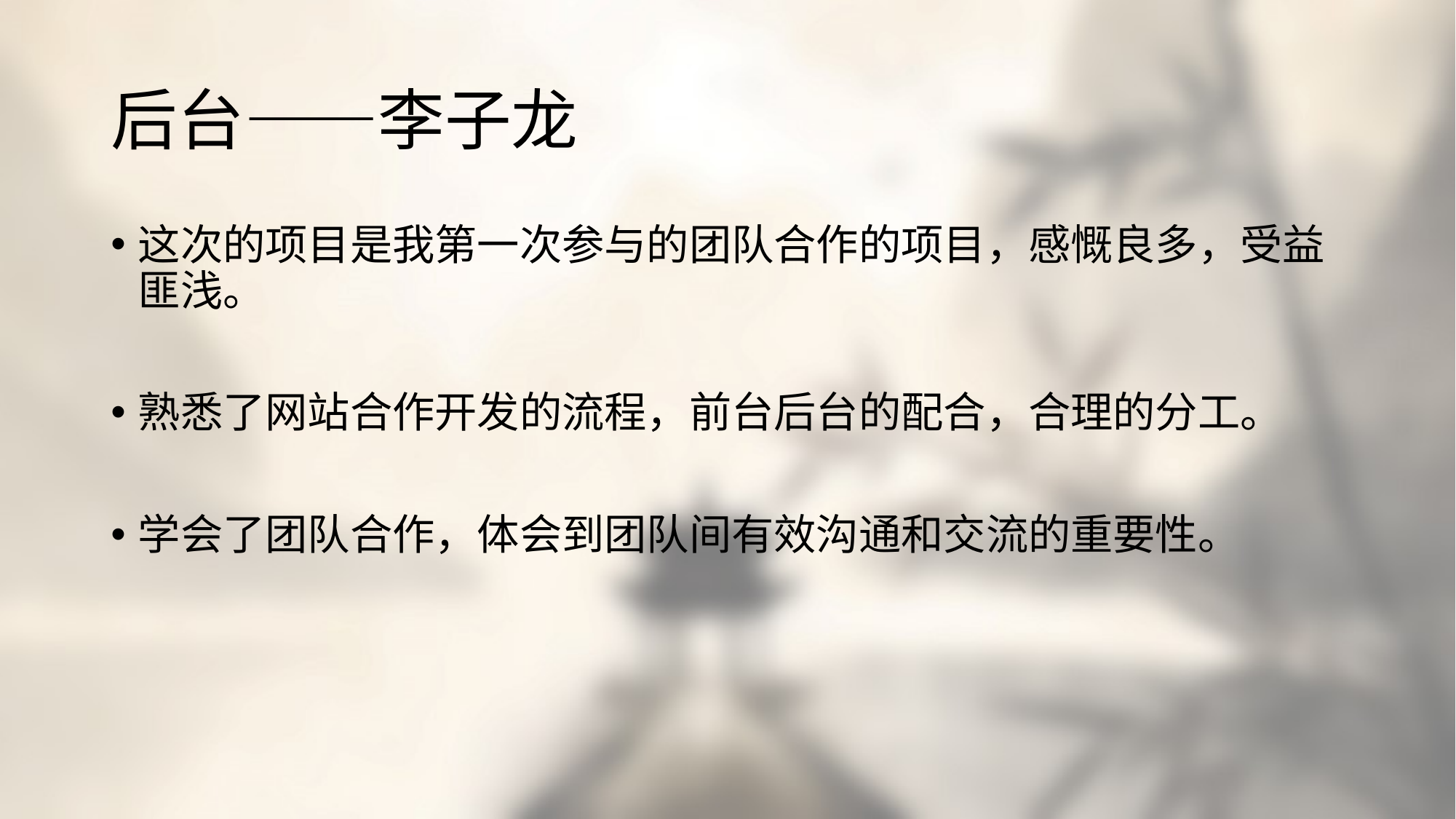

# 后台——李子龙
这次的项目是我第一次参与的团队合作的项目，感慨良多，受益匪浅。

熟悉了网站合作开发的流程，前台后台的配合，合理的分工。

学会了团队合作，体会到团队间有效沟通和交流的重要性。